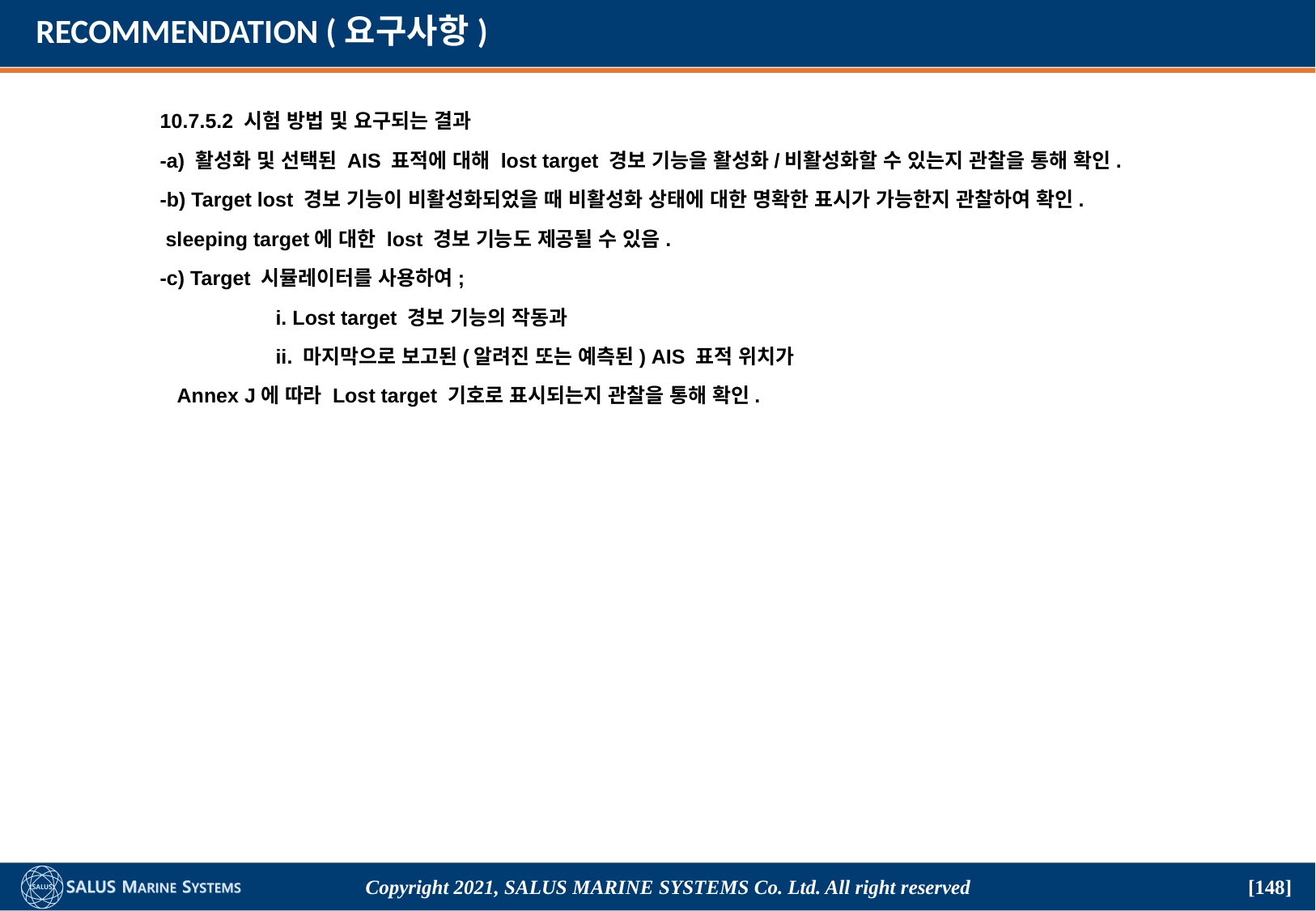

# RECOMMENDATION (요구사항)
	 10.7.5.2 시험 방법 및 요구되는 결과
	 -a) 활성화 및 선택된 AIS 표적에 대해 lost target 경보 기능을 활성화/비활성화할 수 있는지 관찰을 통해 확인.
	 -b) Target lost 경보 기능이 비활성화되었을 때 비활성화 상태에 대한 명확한 표시가 가능한지 관찰하여 확인.
	  sleeping target에 대한 lost 경보 기능도 제공될 수 있음.
	 -c) Target 시뮬레이터를 사용하여;
		i. Lost target 경보 기능의 작동과
		ii. 마지막으로 보고된(알려진 또는 예측된) AIS 표적 위치가
	    Annex J에 따라 Lost target 기호로 표시되는지 관찰을 통해 확인.
Copyright 2021, SALUS Marine Systems Co. Ltd. All right reserved
[148]